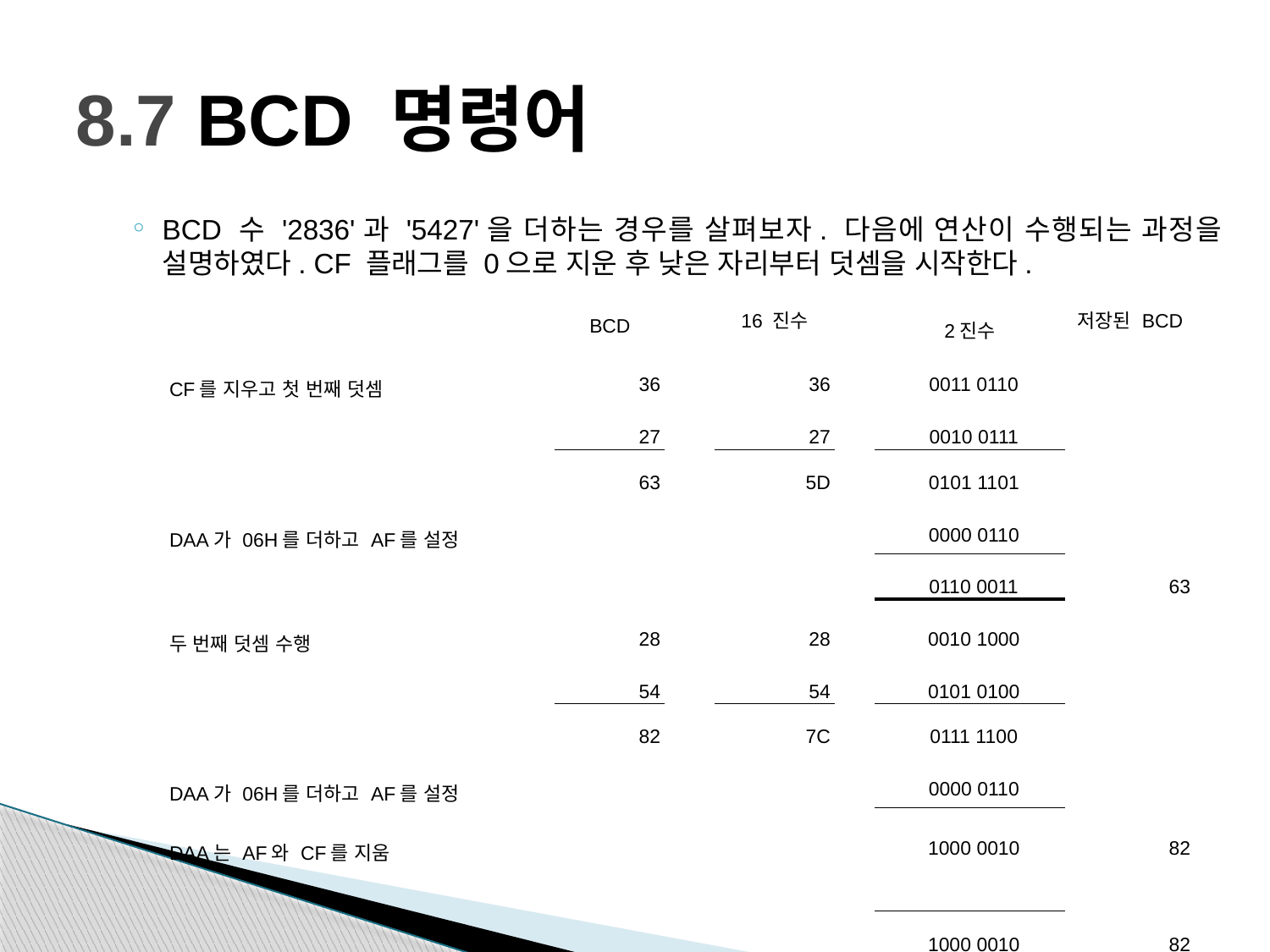

# 8.7 BCD 명령어
BCD 수 '2836'과 '5427'을 더하는 경우를 살펴보자. 다음에 연산이 수행되는 과정을 설명하였다. CF 플래그를 0으로 지운 후 낮은 자리부터 덧셈을 시작한다.
|  | BCD |  | 16 진수 |  | 2진수 | 저장된 BCD |
| --- | --- | --- | --- | --- | --- | --- |
| CF를 지우고 첫 번째 덧셈 | 36 |  | 36 |  | 0011 0110 |  |
|  | 27 |  | 27 |  | 0010 0111 |  |
|  | 63 |  | 5D |  | 0101 1101 |  |
| DAA가 06H를 더하고 AF를 설정 |  |  |  |  | 0000 0110 |  |
|  |  |  |  |  | 0110 0011 | 63 |
| 두 번째 덧셈 수행 | 28 |  | 28 |  | 0010 1000 |  |
|  | 54 |  | 54 |  | 0101 0100 |  |
|  | 82 |  | 7C |  | 0111 1100 |  |
| DAA가 06H를 더하고 AF를 설정 |  |  |  |  | 0000 0110 |  |
| DAA는 AF와 CF를 지움 |  |  |  |  | 1000 0010 | 82 |
|  |  |  |  |  |  |  |
|  |  |  |  |  | 1000 0010 | 82 |